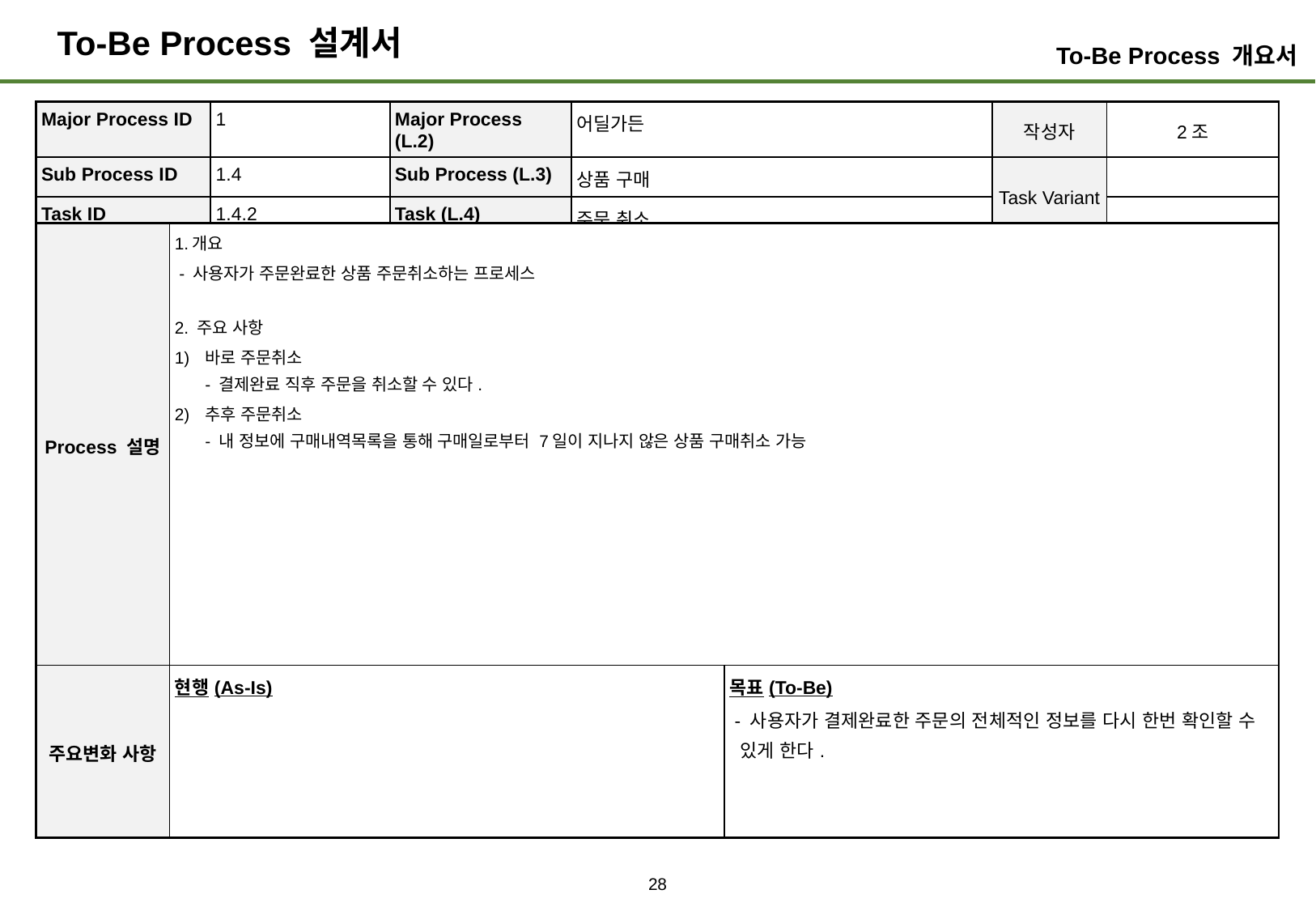

To-Be Process 개요서
| Major Process ID | 1 | Major Process (L.2) | 어딜가든 | 작성자 | 2조 |
| --- | --- | --- | --- | --- | --- |
| Sub Process ID | 1.4 | Sub Process (L.3) | 상품 구매 | Task Variant |  |
| Task ID | 1.4.2 | Task (L.4) | 주문 취소 |  |  |
| Process 설명 | 1.개요 - 사용자가 주문완료한 상품 주문취소하는 프로세스 2. 주요 사항 바로 주문취소 - 결제완료 직후 주문을 취소할 수 있다. 추후 주문취소 - 내 정보에 구매내역목록을 통해 구매일로부터 7일이 지나지 않은 상품 구매취소 가능 |  |
| --- | --- | --- |
| 주요변화 사항 | 현행(As-Is) | 목표(To-Be) - 사용자가 결제완료한 주문의 전체적인 정보를 다시 한번 확인할 수 있게 한다. |